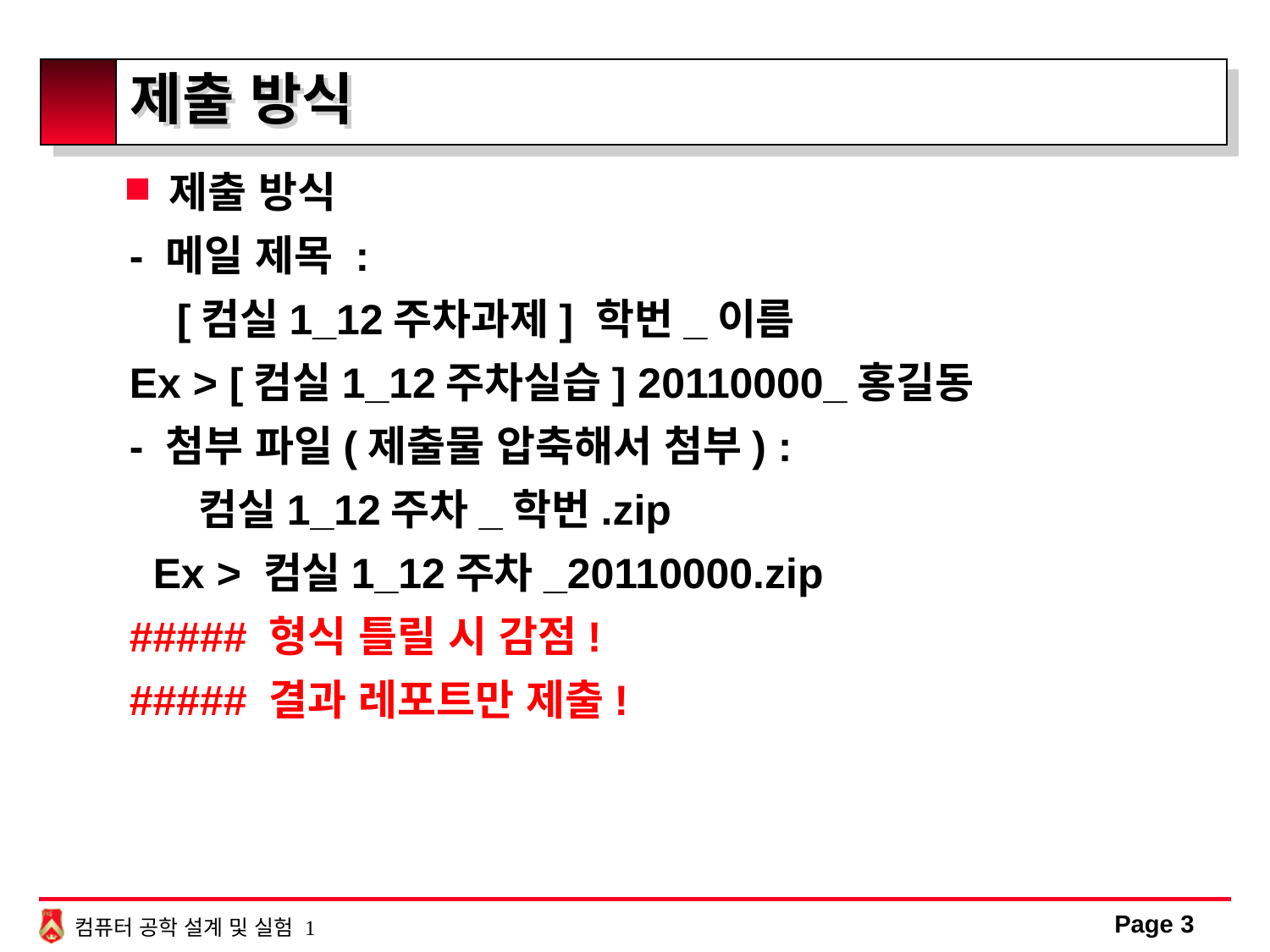

# 제출 방식
제출 방식
- 메일 제목 :
    [컴실1_12주차과제] 학번_이름
Ex > [컴실1_12주차실습] 20110000_홍길동
- 첨부 파일(제출물 압축해서 첨부) :
     컴실1_12주차_학번.zip
  Ex > 컴실1_12주차_20110000.zip
##### 형식 틀릴 시 감점!
##### 결과 레포트만 제출!
Page 3